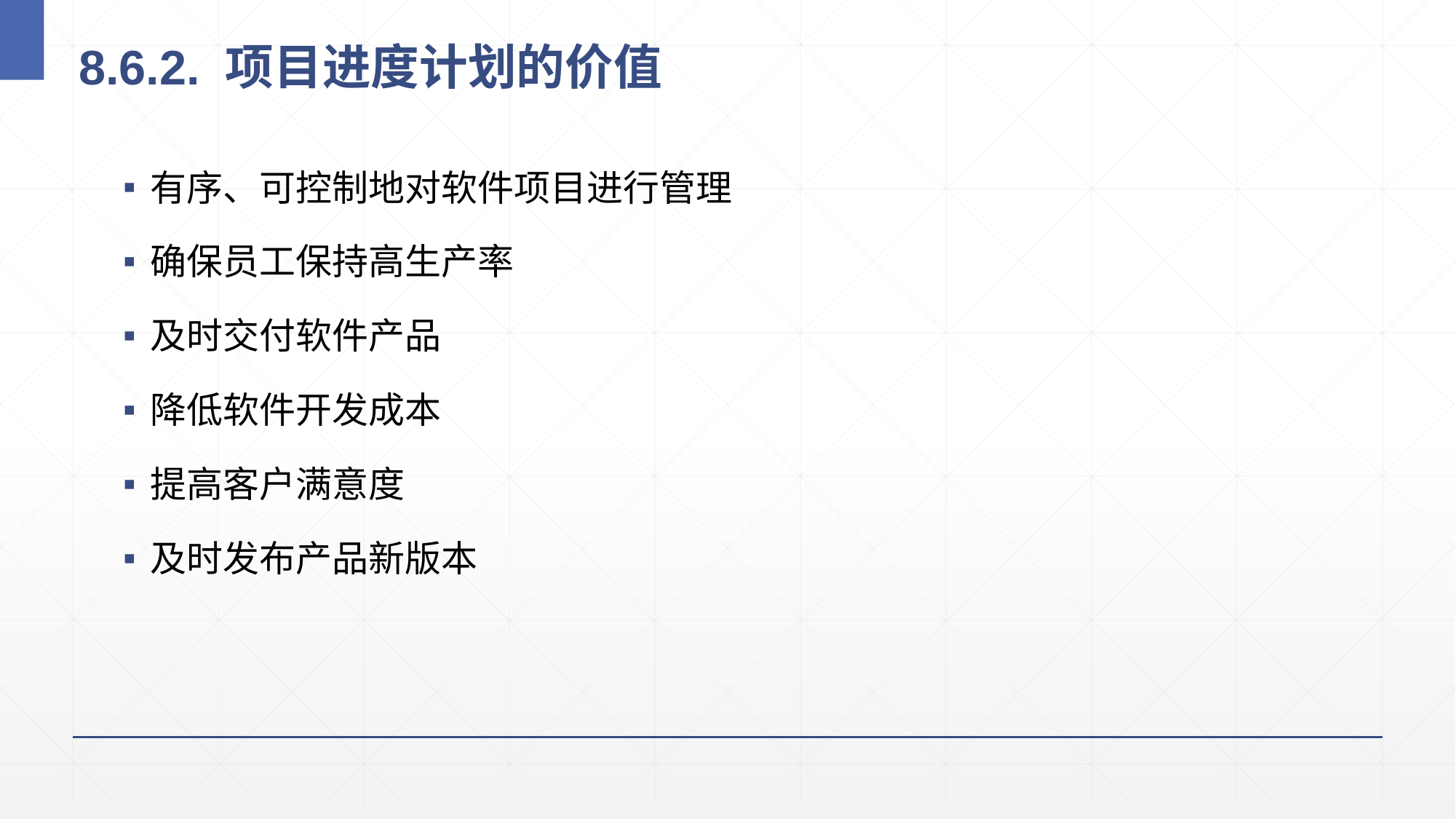

# 8.6.2. 项目进度计划的价值
有序、可控制地对软件项目进行管理
确保员工保持高生产率
及时交付软件产品
降低软件开发成本
提高客户满意度
及时发布产品新版本